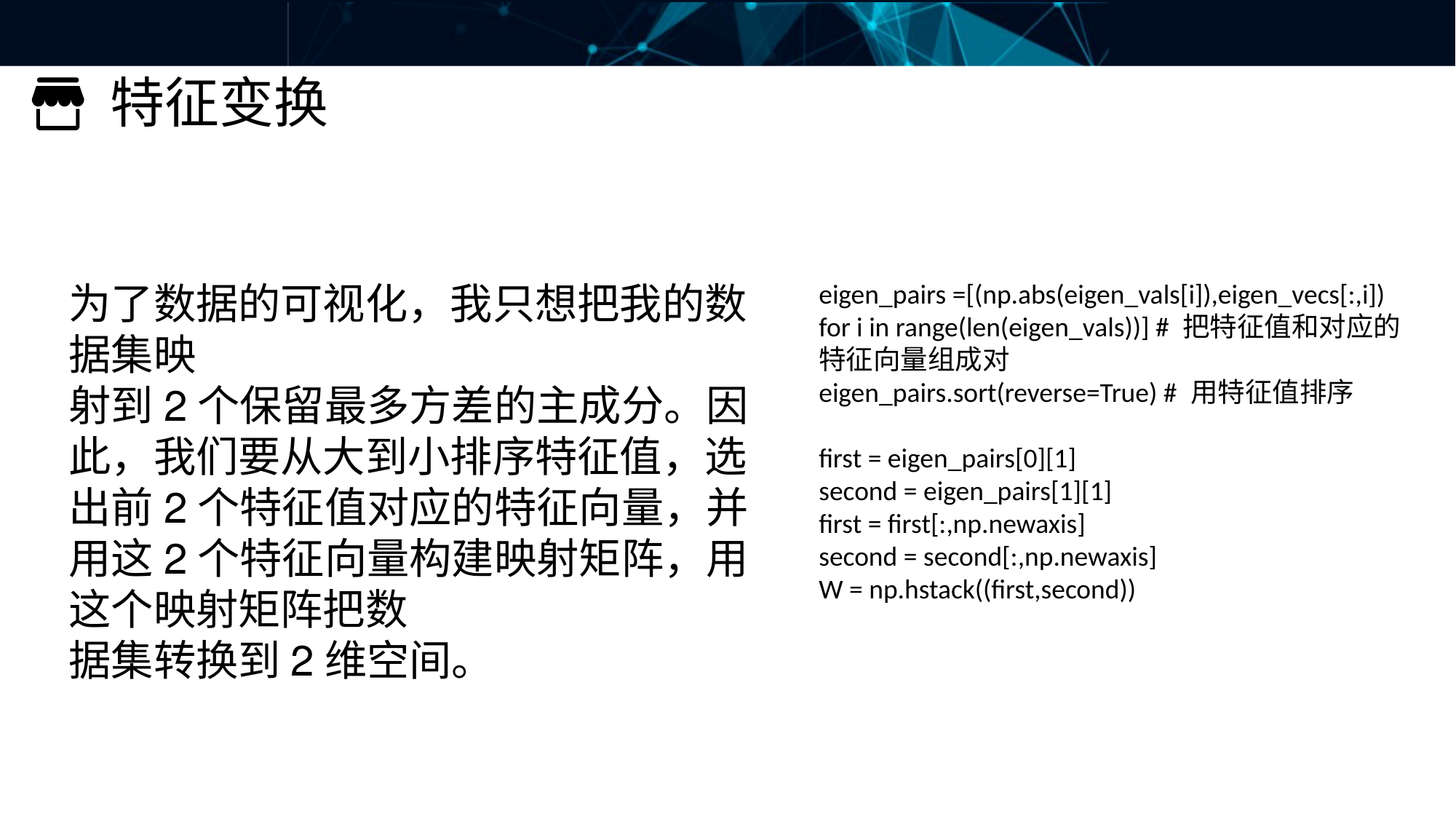

特征变换

为了数据的可视化，我只想把我的数据集映
射到2个保留最多方差的主成分。因此，我们要从大到小排序特征值，选出前2个特征值对应的特征向量，并用这2个特征向量构建映射矩阵，用这个映射矩阵把数
据集转换到2维空间。
eigen_pairs =[(np.abs(eigen_vals[i]),eigen_vecs[:,i]) for i in range(len(eigen_vals))] # 把特征值和对应的特征向量组成对
eigen_pairs.sort(reverse=True) # 用特征值排序

first = eigen_pairs[0][1]
second = eigen_pairs[1][1]
first = first[:,np.newaxis]
second = second[:,np.newaxis]
W = np.hstack((first,second))